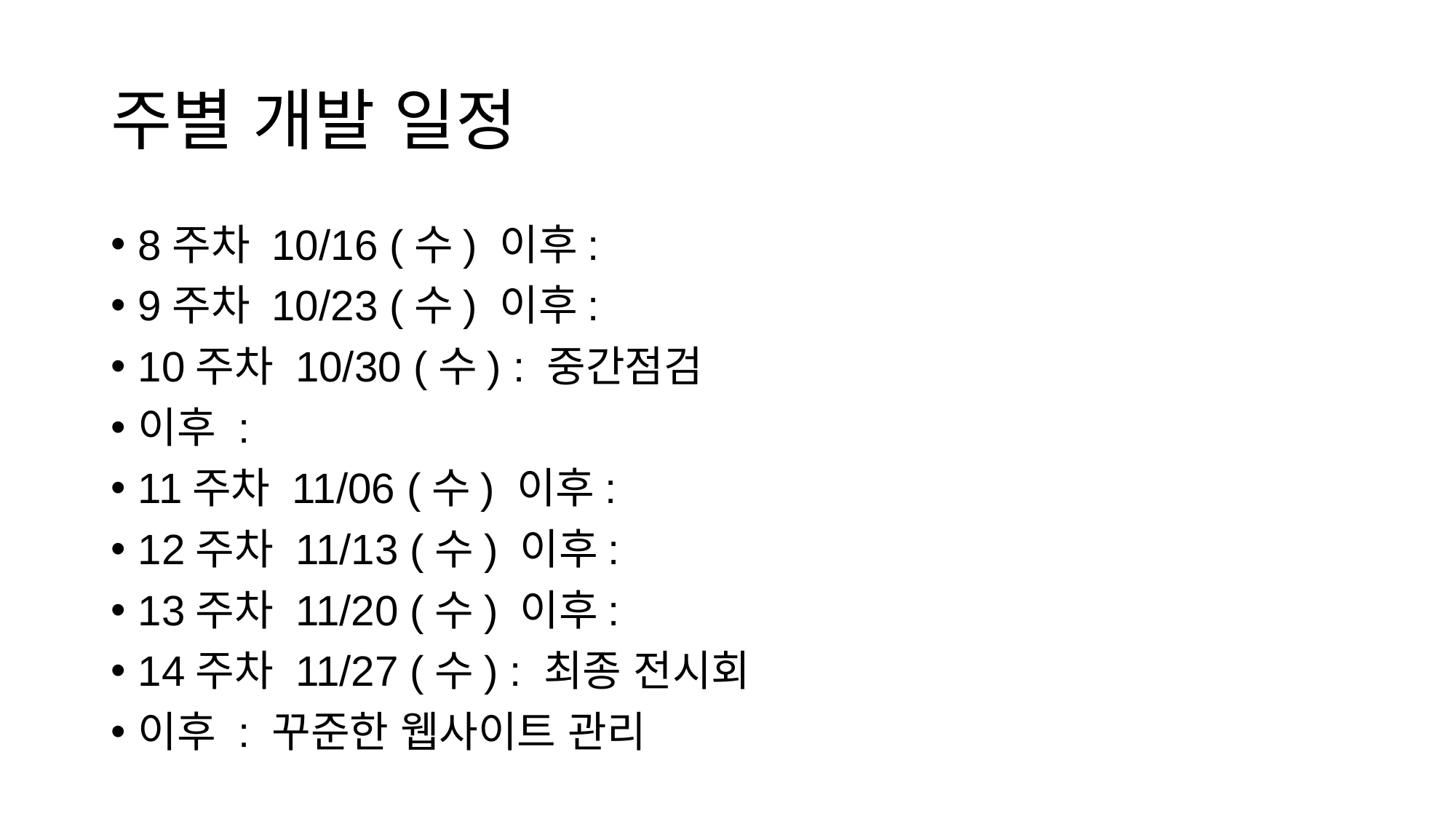

# 주별 개발 일정
8주차 10/16 (수) 이후:
9주차 10/23 (수) 이후:
10주차 10/30 (수) : 중간점검
이후 :
11주차 11/06 (수) 이후:
12주차 11/13 (수) 이후:
13주차 11/20 (수) 이후:
14주차 11/27 (수) : 최종 전시회
이후 : 꾸준한 웹사이트 관리